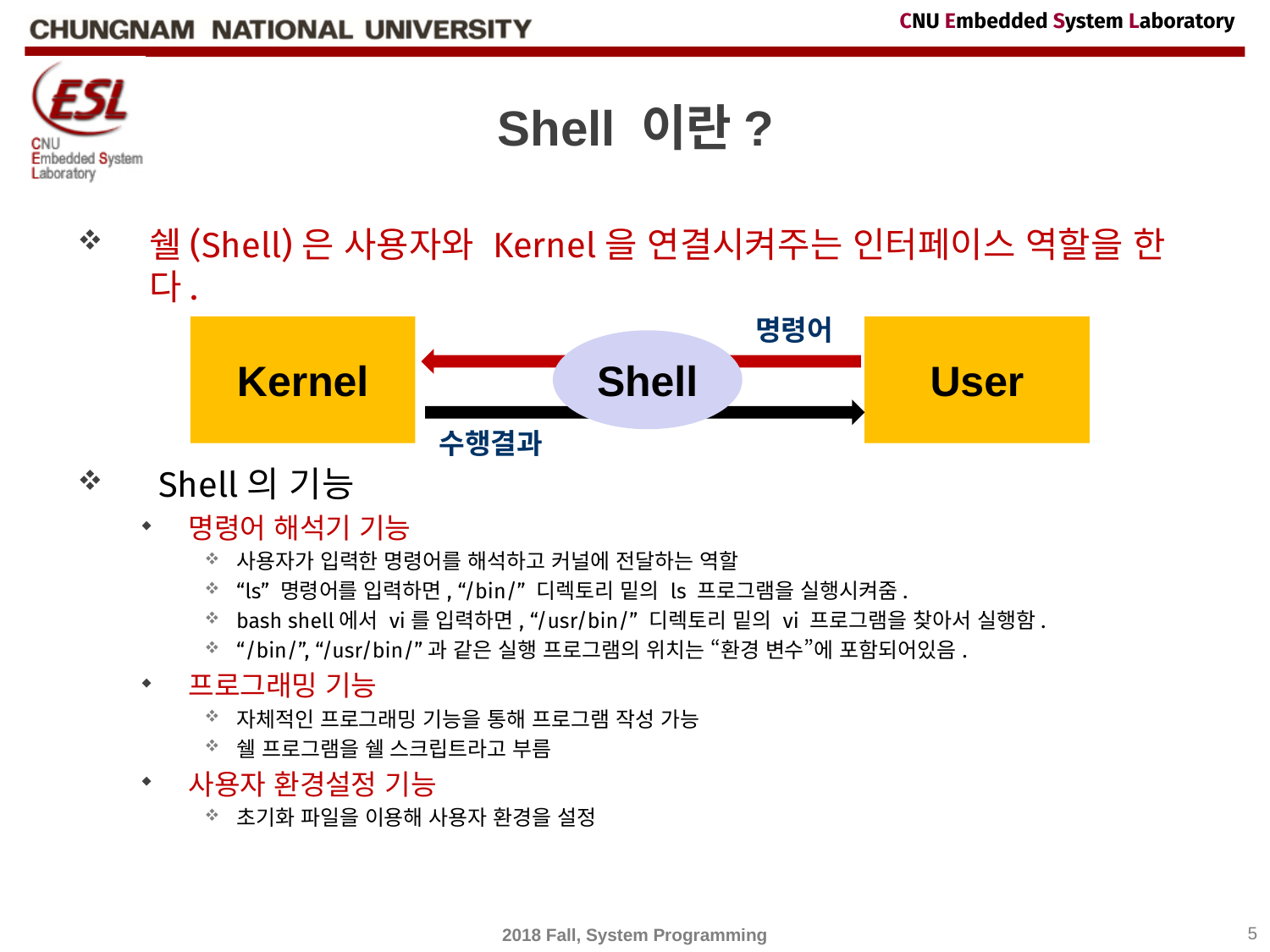

# Shell 이란?
쉘(Shell)은 사용자와 Kernel을 연결시켜주는 인터페이스 역할을 한다.

 Shell의 기능
명령어 해석기 기능
사용자가 입력한 명령어를 해석하고 커널에 전달하는 역할
“ls” 명령어를 입력하면, “/bin/” 디렉토리 밑의 ls 프로그램을 실행시켜줌.
bash shell에서 vi를 입력하면, “/usr/bin/” 디렉토리 밑의 vi 프로그램을 찾아서 실행함.
“/bin/”, “/usr/bin/”과 같은 실행 프로그램의 위치는 “환경 변수”에 포함되어있음.
프로그래밍 기능
자체적인 프로그래밍 기능을 통해 프로그램 작성 가능
쉘 프로그램을 쉘 스크립트라고 부름
사용자 환경설정 기능
초기화 파일을 이용해 사용자 환경을 설정
명령어
Kernel
User
Shell

수행결과
2018 Fall, System Programming
5